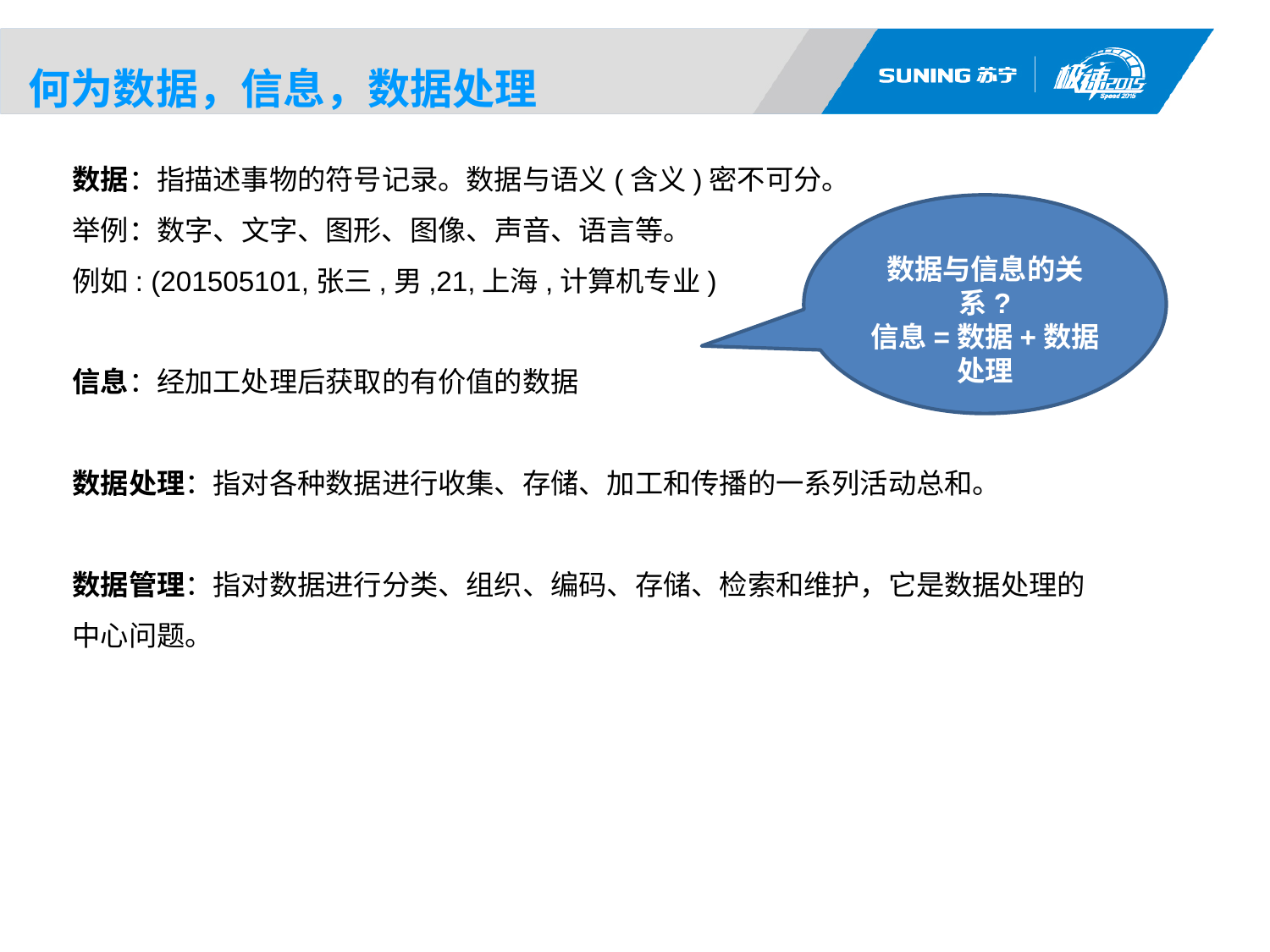

何为数据，信息，数据处理
数据：指描述事物的符号记录。数据与语义(含义)密不可分。
举例：数字、文字、图形、图像、声音、语言等。
例如: (201505101,张三,男,21,上海,计算机专业)

信息：经加工处理后获取的有价值的数据

数据处理：指对各种数据进行收集、存储、加工和传播的一系列活动总和。

数据管理：指对数据进行分类、组织、编码、存储、检索和维护，它是数据处理的中心问题。

数据与信息的关系?
信息=数据+数据处理